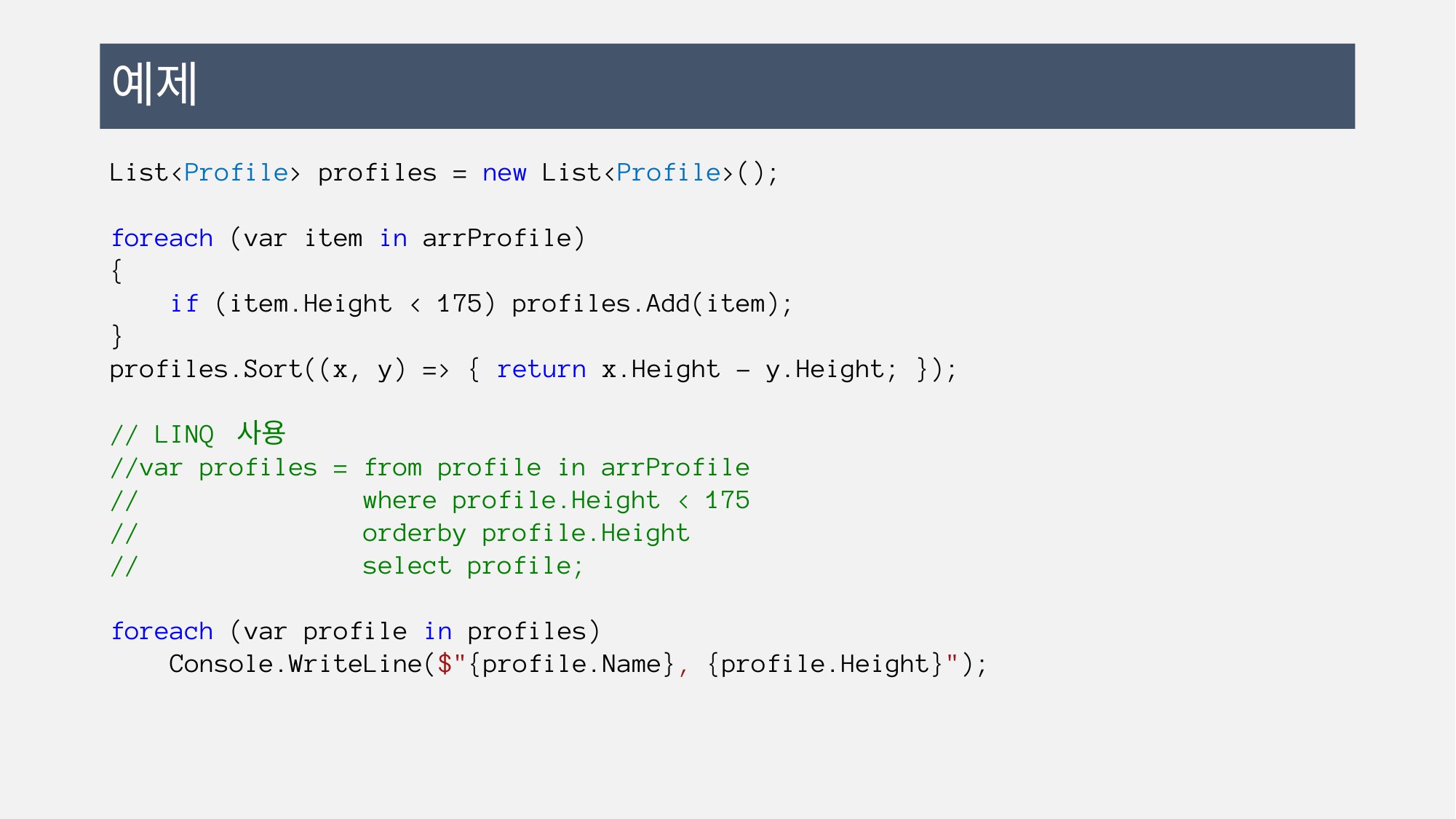

# 예제

List<Profile> profiles = new List<Profile>();

foreach (var item in arrProfile)
{
    if (item.Height < 175) profiles.Add(item);
}
profiles.Sort((x, y) => { return x.Height - y.Height; });

// LINQ 사용
//var profiles = from profile in arrProfile
//               where profile.Height < 175
//               orderby profile.Height
//               select profile;

foreach (var profile in profiles)
    Console.WriteLine($"{profile.Name}, {profile.Height}");